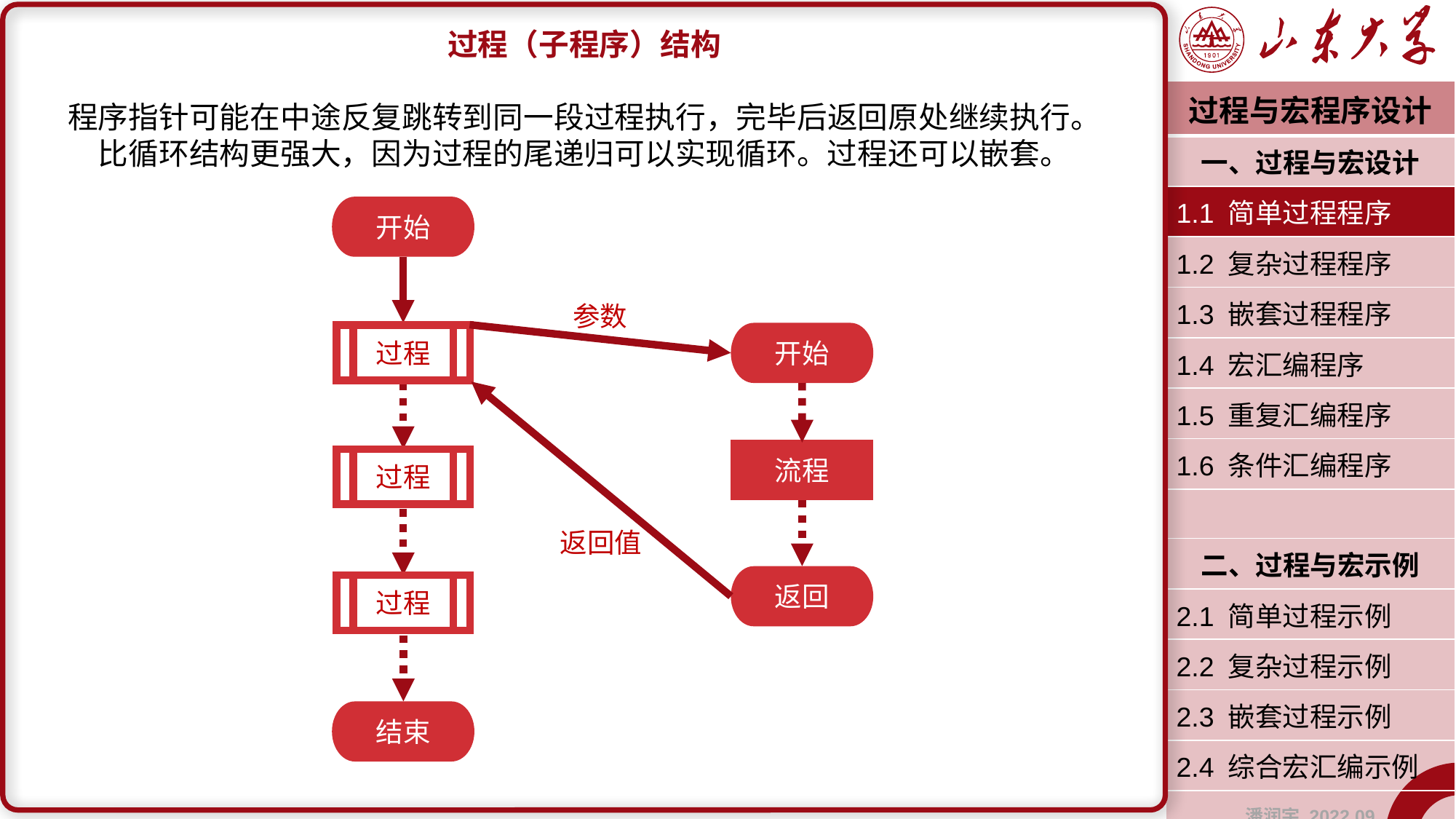

过程（子程序）结构

程序指针可能在中途反复跳转到同一段过程执行，完毕后返回原处继续执行。
比循环结构更强大，因为过程的尾递归可以实现循环。过程还可以嵌套。
| 过程与宏程序设计 |
| --- |
| 一、过程与宏设计 |
| 1.1 简单过程程序 |
| 1.2 复杂过程程序 |
| 1.3 嵌套过程程序 |
| 1.4 宏汇编程序 |
| 1.5 重复汇编程序 |
| 1.6 条件汇编程序 |
|  |
| 二、过程与宏示例 |
| 2.1 简单过程示例 |
| 2.2 复杂过程示例 |
| 2.3 嵌套过程示例 |
| 2.4 综合宏汇编示例 |
| 潘润宇 2022.09 |
开始
参数
开始
过程
流程
过程
返回值
返回
过程
结束